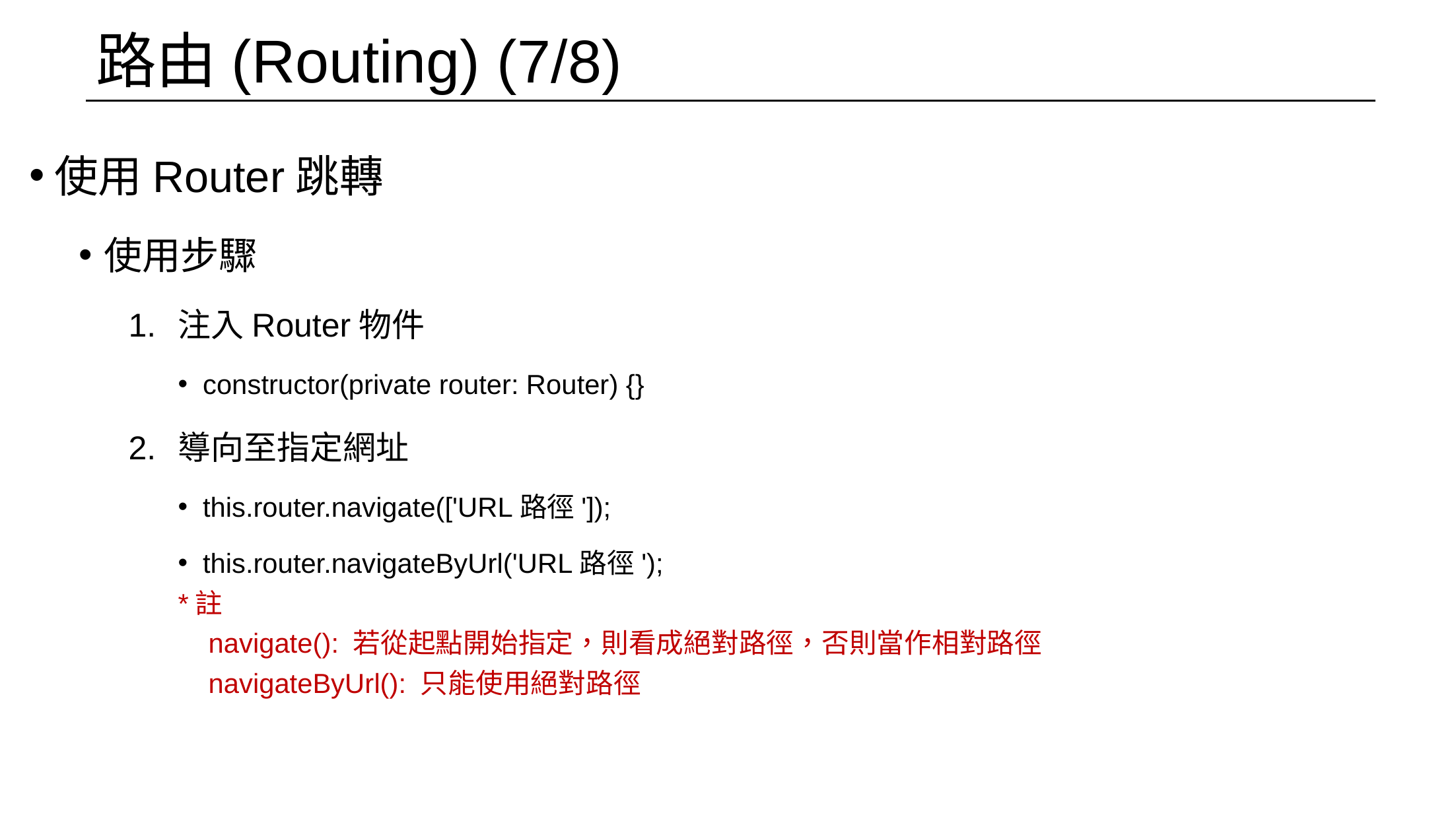

# 路由(Routing) (7/8)
使用Router跳轉
使用步驟
注入Router物件
constructor(private router: Router) {}
導向至指定網址
this.router.navigate(['URL路徑']);
this.router.navigateByUrl('URL路徑');
*註
    navigate(): 若從起點開始指定，則看成絕對路徑，否則當作相對路徑
    navigateByUrl(): 只能使用絕對路徑